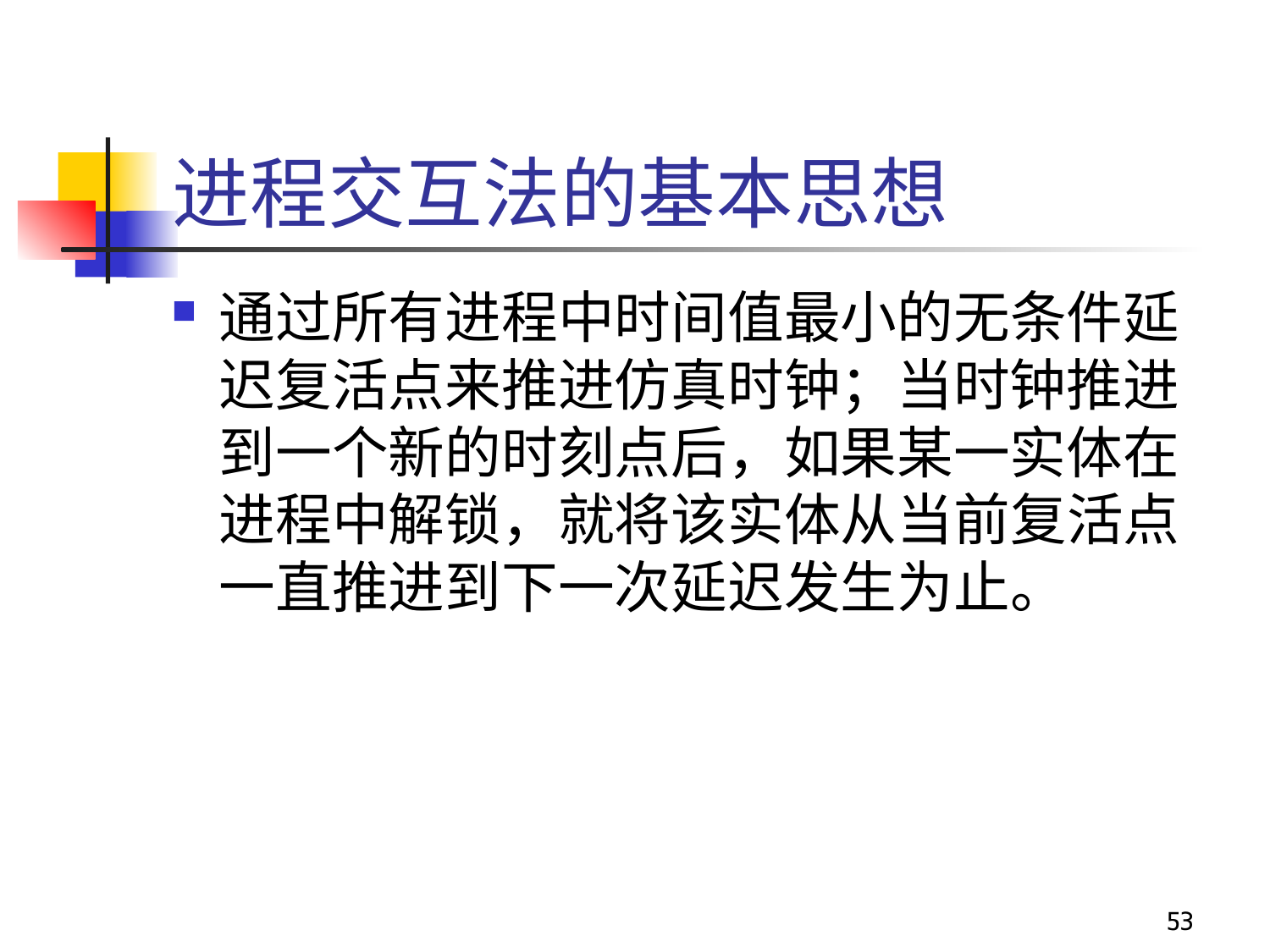

# 进程交互法的基本思想
通过所有进程中时间值最小的无条件延迟复活点来推进仿真时钟；当时钟推进到一个新的时刻点后，如果某一实体在进程中解锁，就将该实体从当前复活点一直推进到下一次延迟发生为止。
53